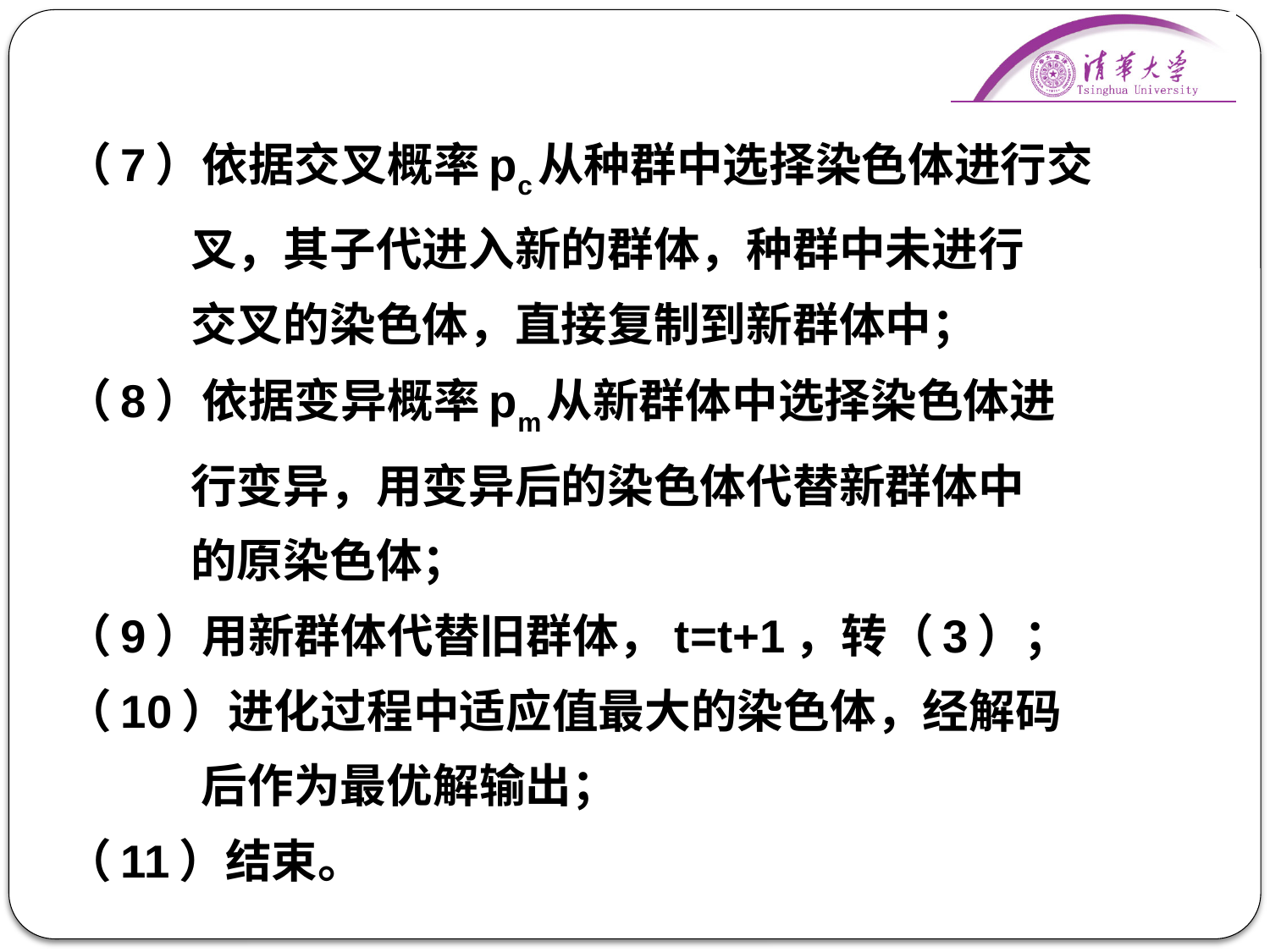

（7）依据交叉概率pc从种群中选择染色体进行交
           叉，其子代进入新的群体，种群中未进行
           交叉的染色体，直接复制到新群体中；
（8）依据变异概率pm从新群体中选择染色体进
           行变异，用变异后的染色体代替新群体中
           的原染色体；
（9）用新群体代替旧群体，t=t+1，转（3）；
（10）进化过程中适应值最大的染色体，经解码
            后作为最优解输出；
（11）结束。